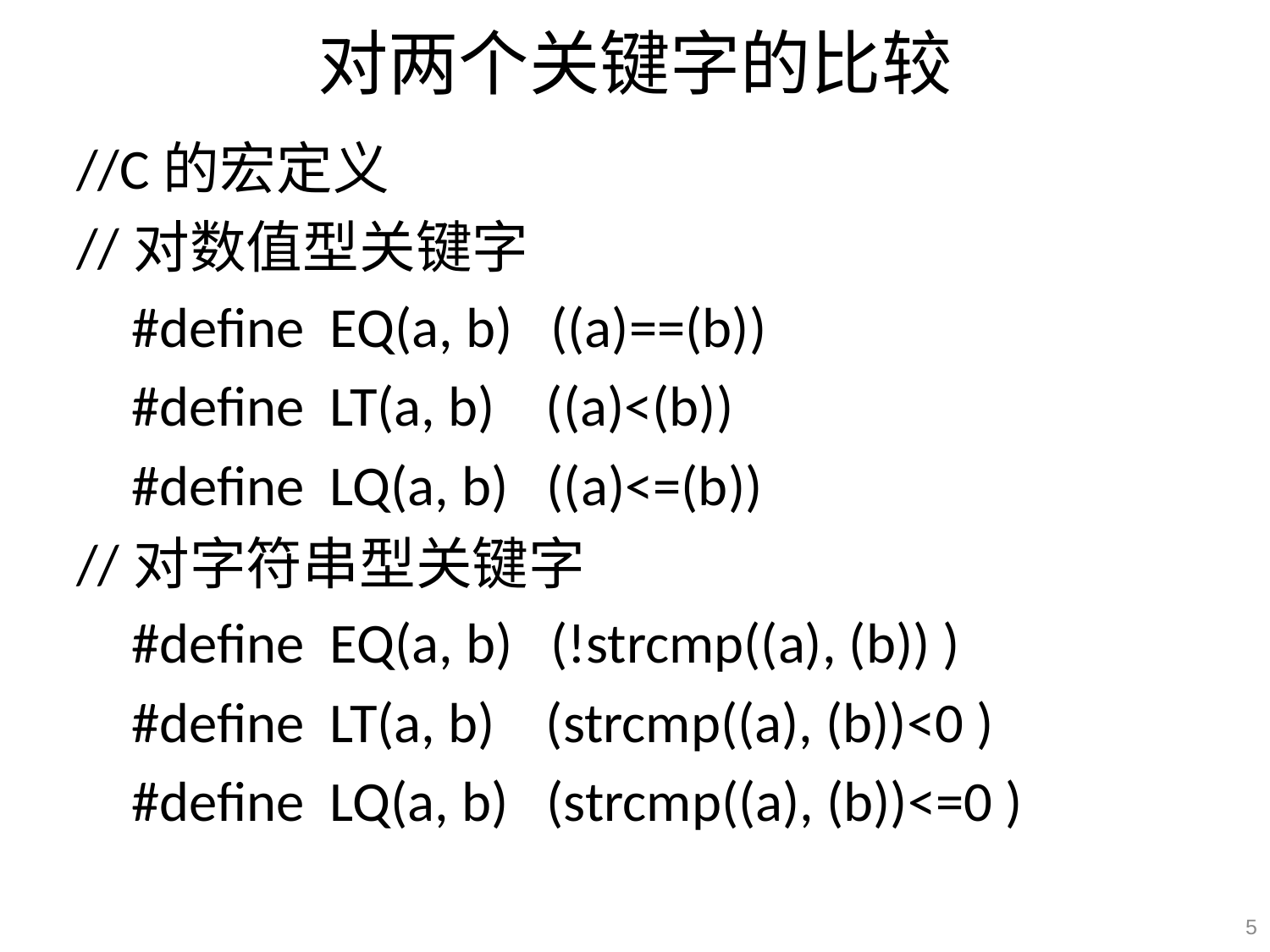

# 对两个关键字的比较
//C的宏定义
//对数值型关键字
#define  EQ(a, b)   ((a)==(b))
#define  LT(a, b)    ((a)<(b))
#define  LQ(a, b)   ((a)<=(b))
//对字符串型关键字
#define  EQ(a, b)   (!strcmp((a), (b)) )
#define  LT(a, b)    (strcmp((a), (b))<0 )
#define  LQ(a, b)   (strcmp((a), (b))<=0 )
5